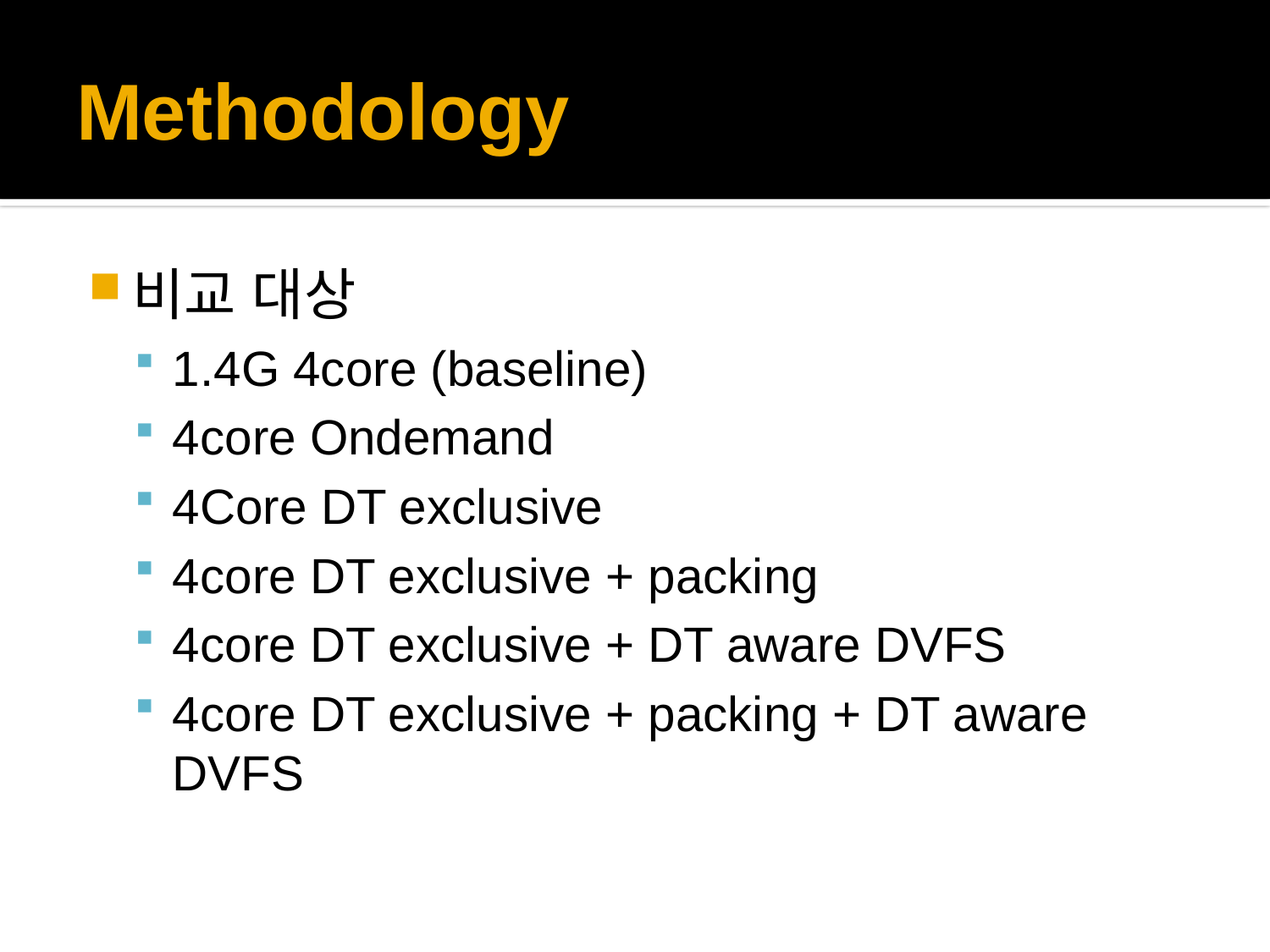

# Methodology
비교 대상
1.4G 4core (baseline)
4core Ondemand
4Core DT exclusive
4core DT exclusive + packing
4core DT exclusive + DT aware DVFS
4core DT exclusive + packing + DT aware DVFS